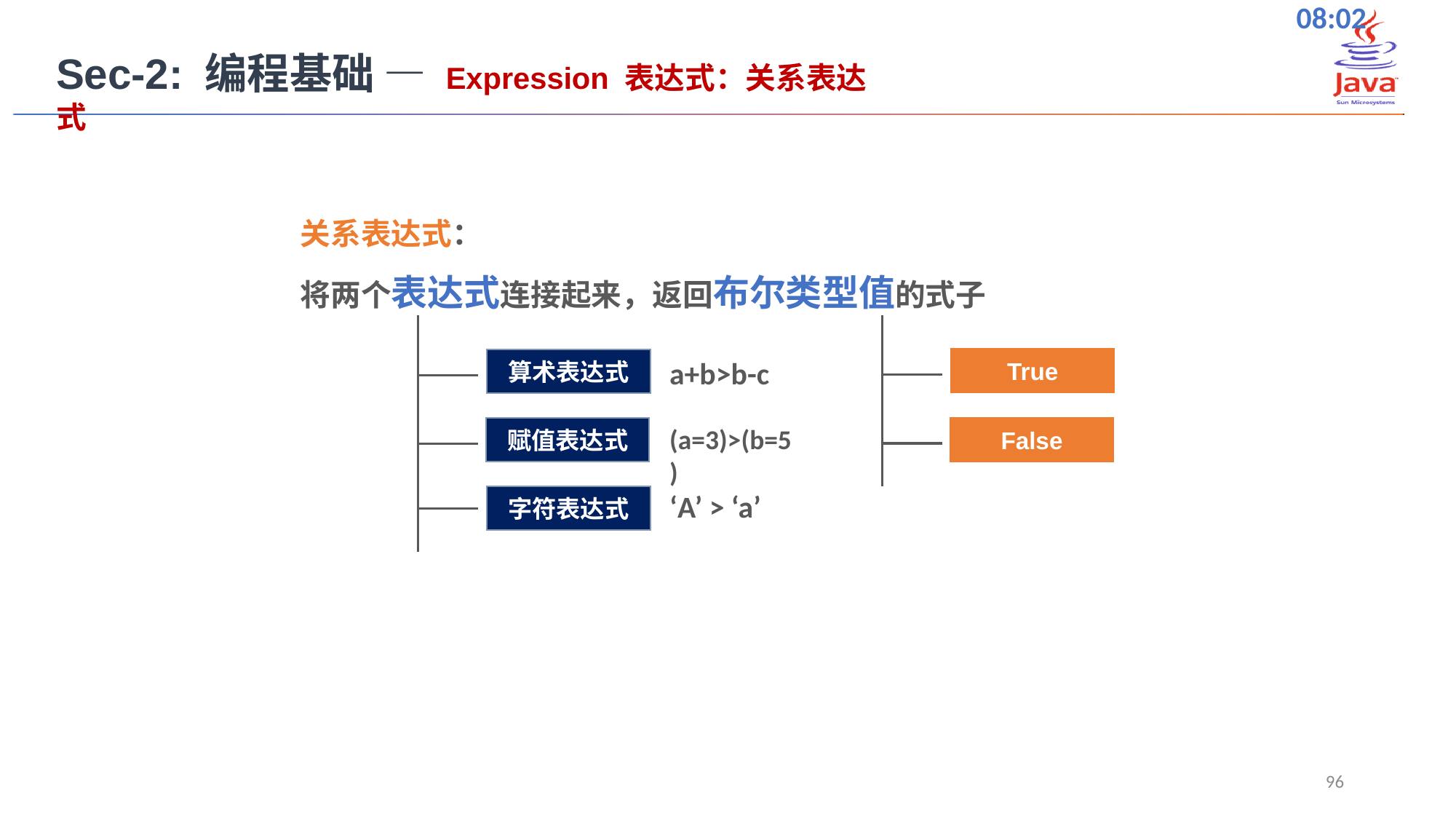

Sec-2: 编程基础 — Expression 表达式：关系表达式
关系表达式：

将两个表达式连接起来，返回布尔类型值的式子
True
a+b>b-c
算术表达式
(a=3)>(b=5)
False
赋值表达式
‘A’ > ‘a’
字符表达式
96